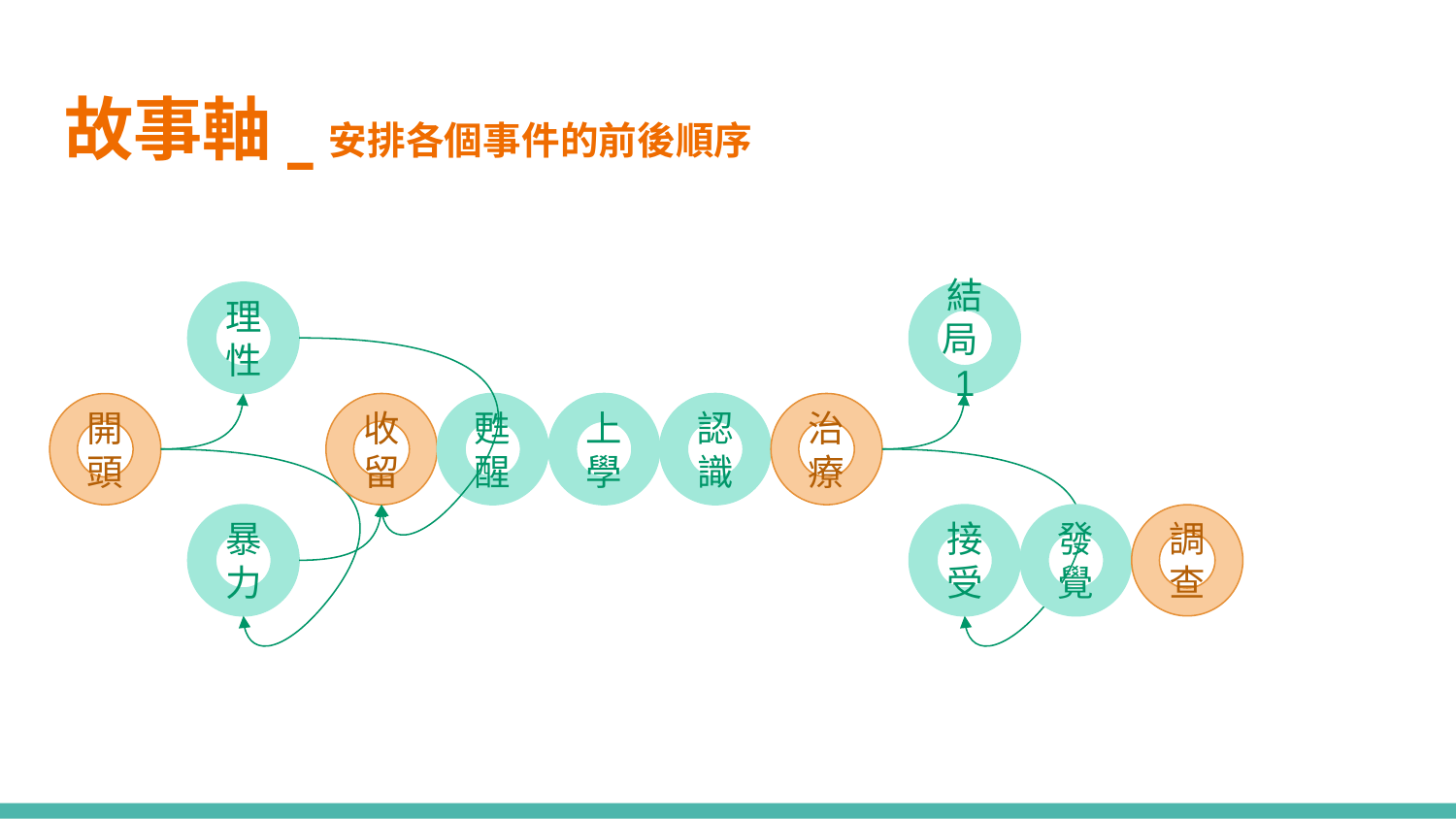

# 故事軸_安排各個事件的前後順序
理性
結局1
收留
甦醒
上學
認識
治療
開頭
接受
發覺
調查
暴力